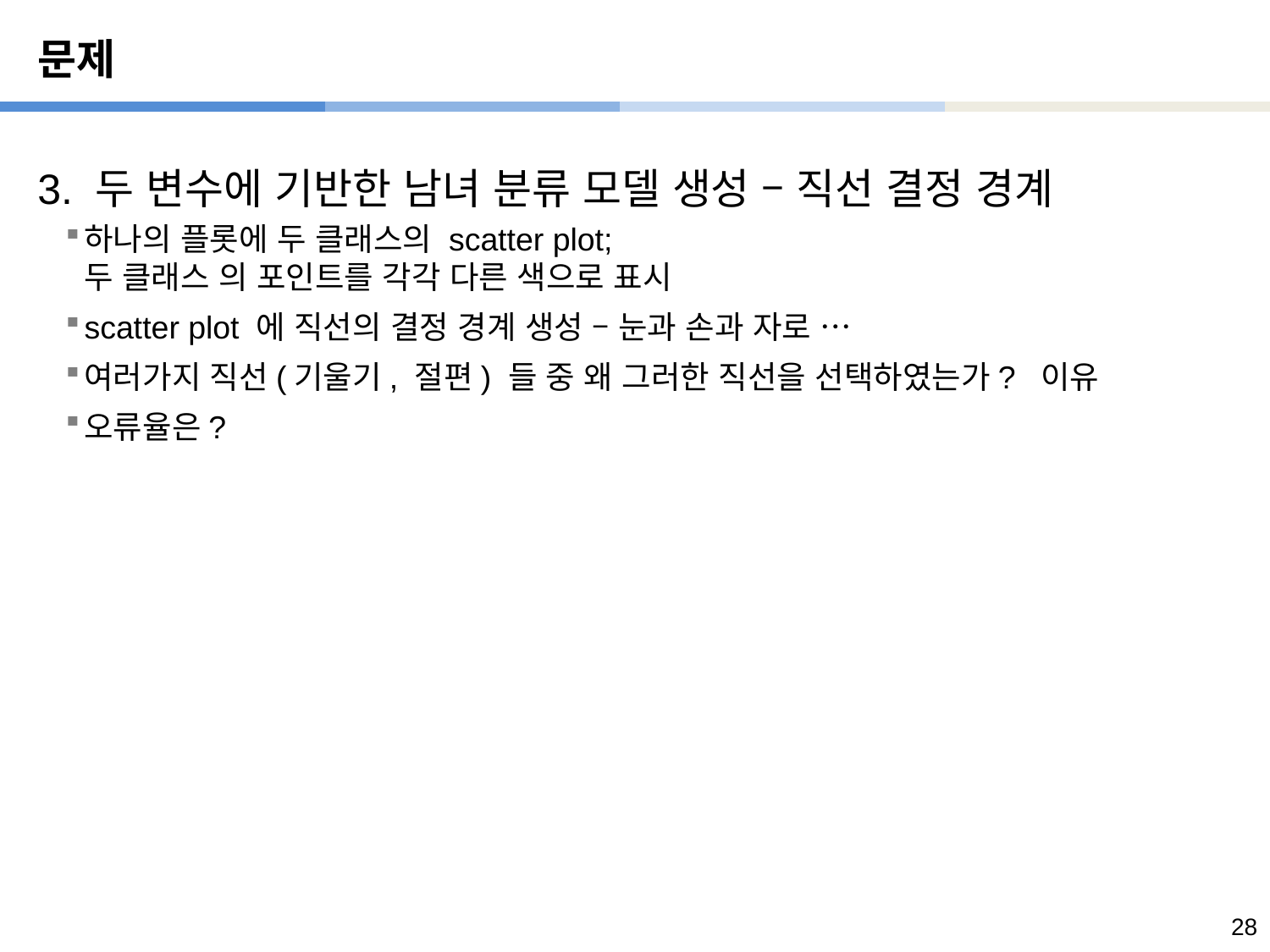

# 문제
3. 두 변수에 기반한 남녀 분류 모델 생성 – 직선 결정 경계
하나의 플롯에 두 클래스의 scatter plot;
두 클래스 의 포인트를 각각 다른 색으로 표시
scatter plot 에 직선의 결정 경계 생성 – 눈과 손과 자로 …
여러가지 직선(기울기, 절편) 들 중 왜 그러한 직선을 선택하였는가?  이유
오류율은?